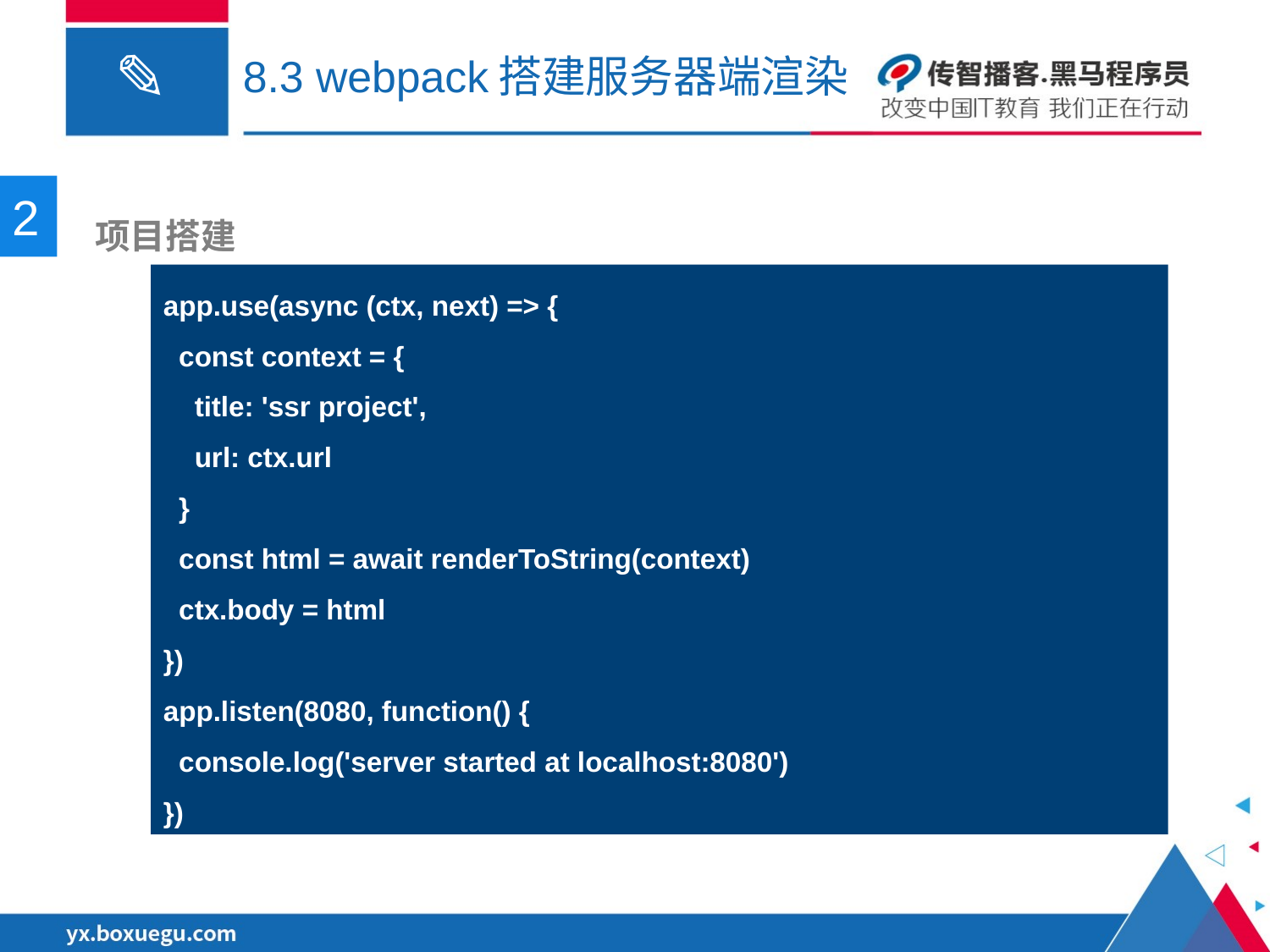

# 8.3 webpack搭建服务器端渲染

2
  项目搭建
app.use(async (ctx, next) => {
  const context = {
    title: 'ssr project',
    url: ctx.url
  }
  const html = await renderToString(context)
  ctx.body = html
})
app.listen(8080, function() {
  console.log('server started at localhost:8080')
})